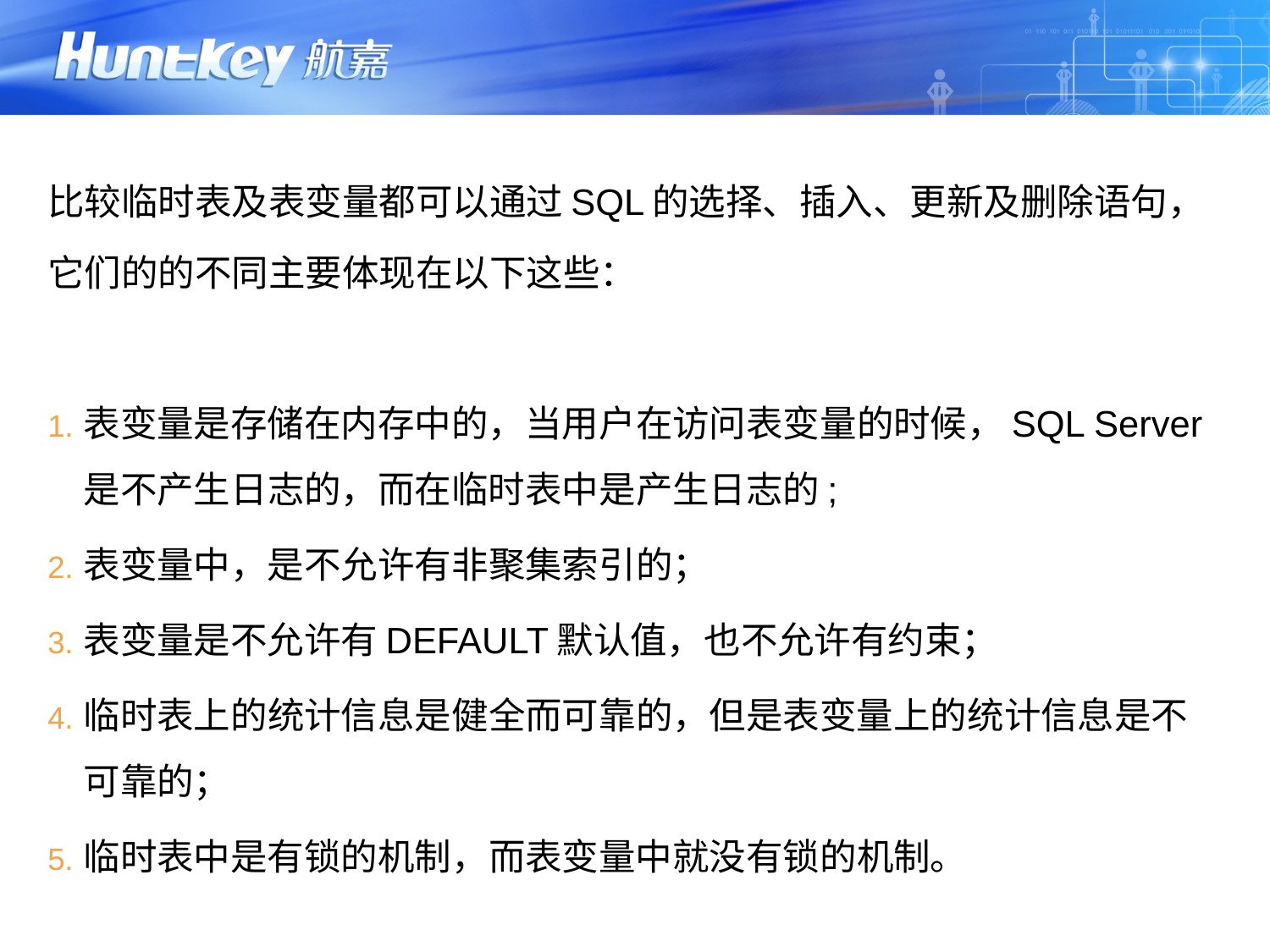

比较临时表及表变量都可以通过SQL的选择、插入、更新及删除语句，它们的的不同主要体现在以下这些：

表变量是存储在内存中的，当用户在访问表变量的时候，SQL Server是不产生日志的，而在临时表中是产生日志的;
表变量中，是不允许有非聚集索引的；
表变量是不允许有DEFAULT默认值，也不允许有约束；
临时表上的统计信息是健全而可靠的，但是表变量上的统计信息是不可靠的；
临时表中是有锁的机制，而表变量中就没有锁的机制。